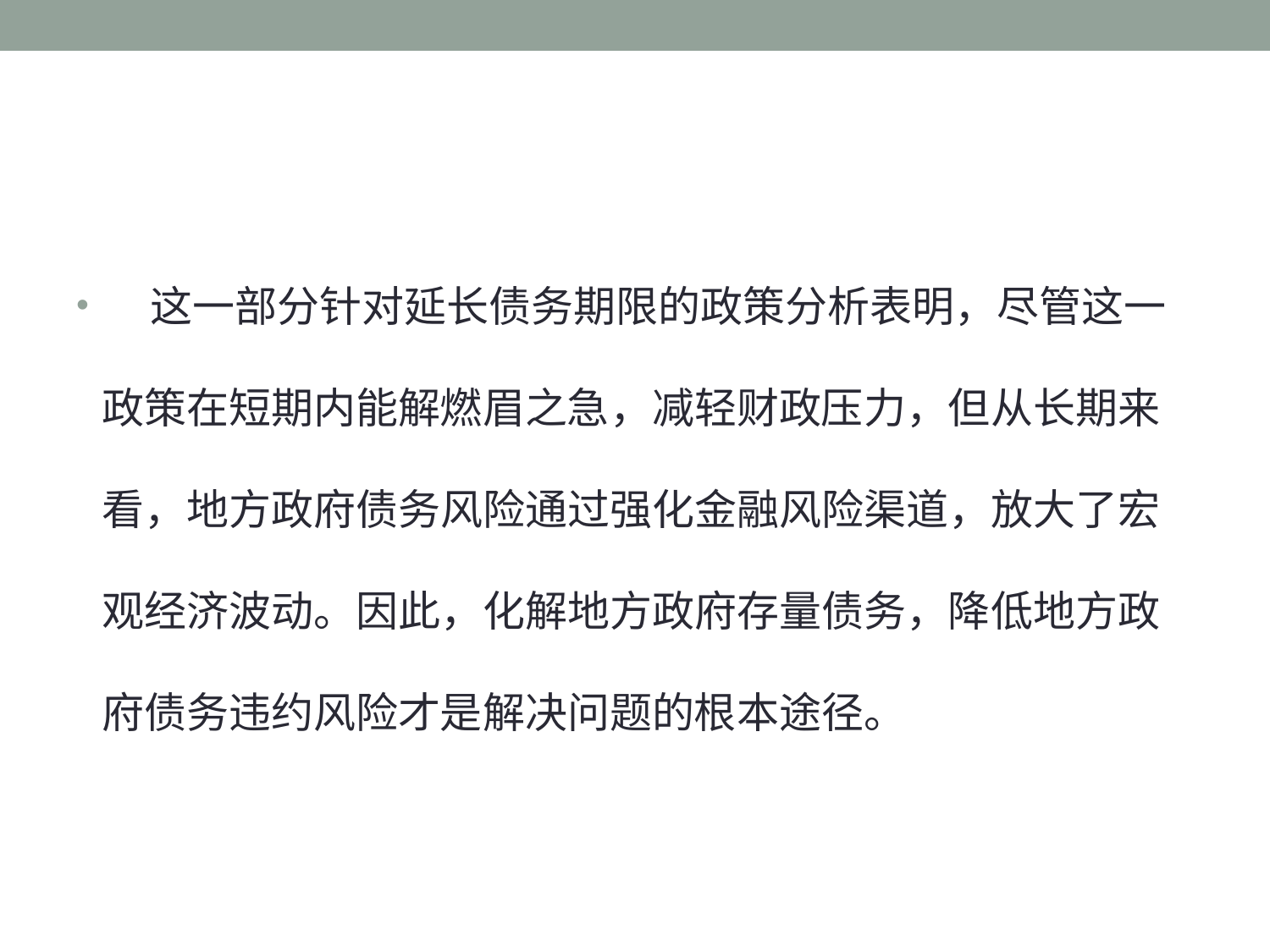

#
    这一部分针对延长债务期限的政策分析表明，尽管这一政策在短期内能解燃眉之急，减轻财政压力，但从长期来看，地方政府债务风险通过强化金融风险渠道，放大了宏观经济波动。因此，化解地方政府存量债务，降低地方政府债务违约风险才是解决问题的根本途径。